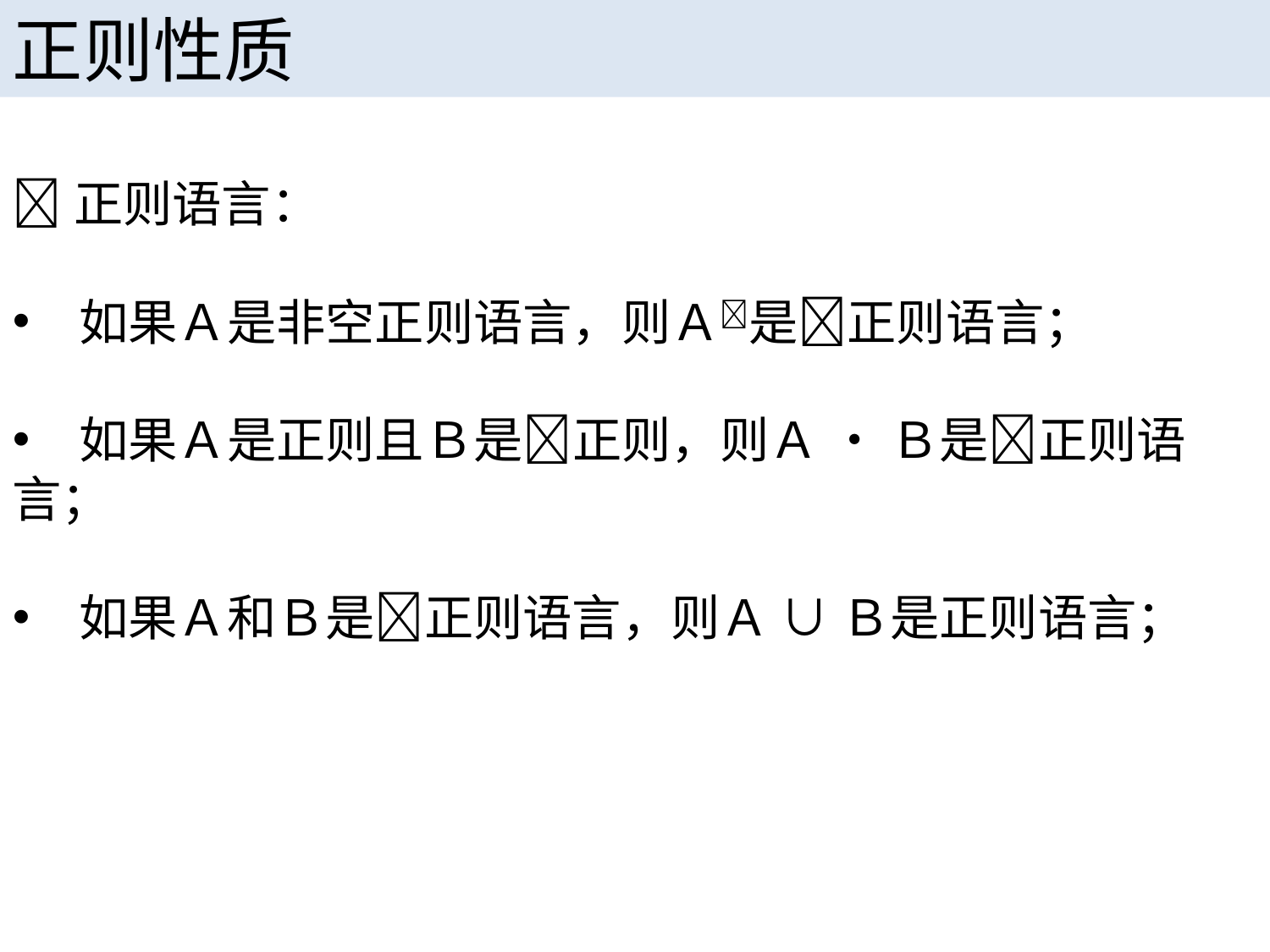

正则性质
ω正则语言：

　如果Ａ是非空正则语言，则Ａω是ω正则语言；

　如果Ａ是正则且Ｂ是ω正则，则Ａ • Ｂ是ω正则语言；

　如果Ａ和Ｂ是ω正则语言，则Ａ ∪ Ｂ是正则语言；